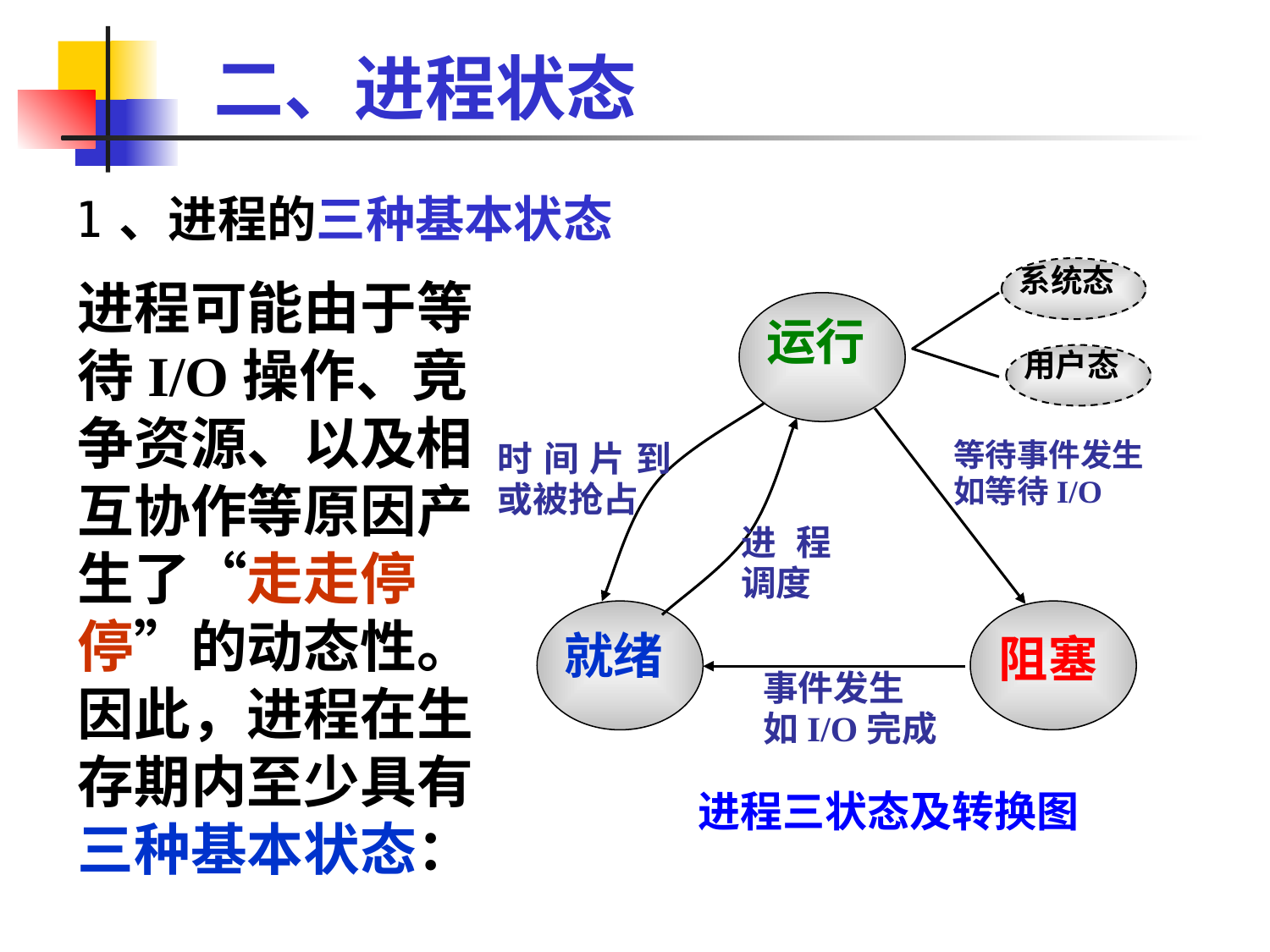

二、进程状态
1、进程的三种基本状态
系统态

运行
用户态

等待事件发生
如等待I/O
时间片到或被抢占
进程调度

就绪
阻塞
事件发生
如I/O完成

进程三状态及转换图
进程可能由于等待I/O操作、竞争资源、以及相互协作等原因产生了“走走停停”的动态性。因此，进程在生存期内至少具有三种基本状态：